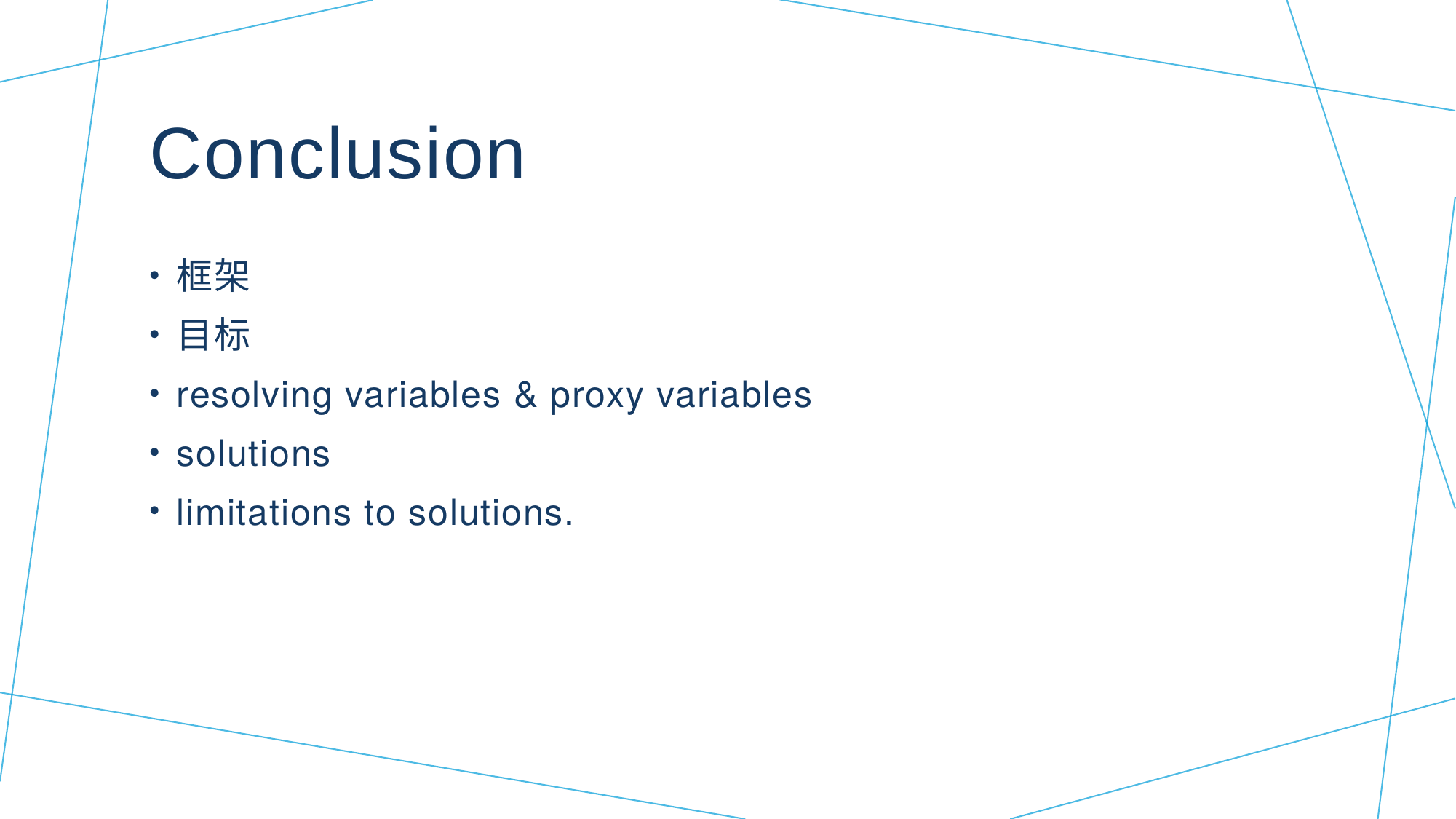

# Conclusion
框架
目标
resolving variables & proxy variables
solutions
limitations to solutions.